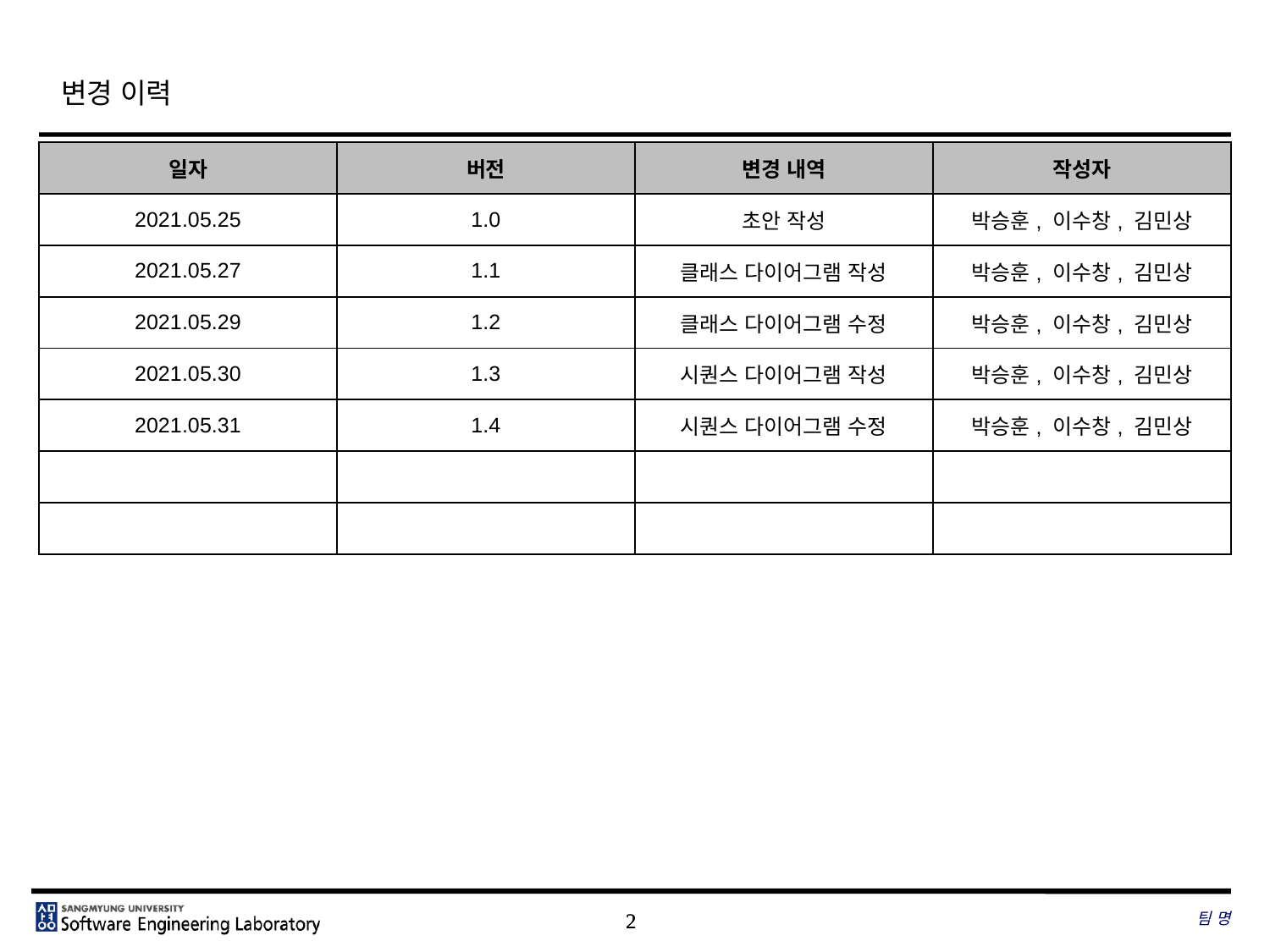

# 변경 이력
| 일자 | 버전 | 변경 내역 | 작성자 |
| --- | --- | --- | --- |
| 2021.05.25 | 1.0 | 초안 작성 | 박승훈, 이수창, 김민상 |
| 2021.05.27 | 1.1 | 클래스 다이어그램 작성 | 박승훈, 이수창, 김민상 |
| 2021.05.29 | 1.2 | 클래스 다이어그램 수정 | 박승훈, 이수창, 김민상 |
| 2021.05.30 | 1.3 | 시퀀스 다이어그램 작성 | 박승훈, 이수창, 김민상 |
| 2021.05.31 | 1.4 | 시퀀스 다이어그램 수정 | 박승훈, 이수창, 김민상 |
|  |  |  |  |
|  |  |  |  |
팀 명